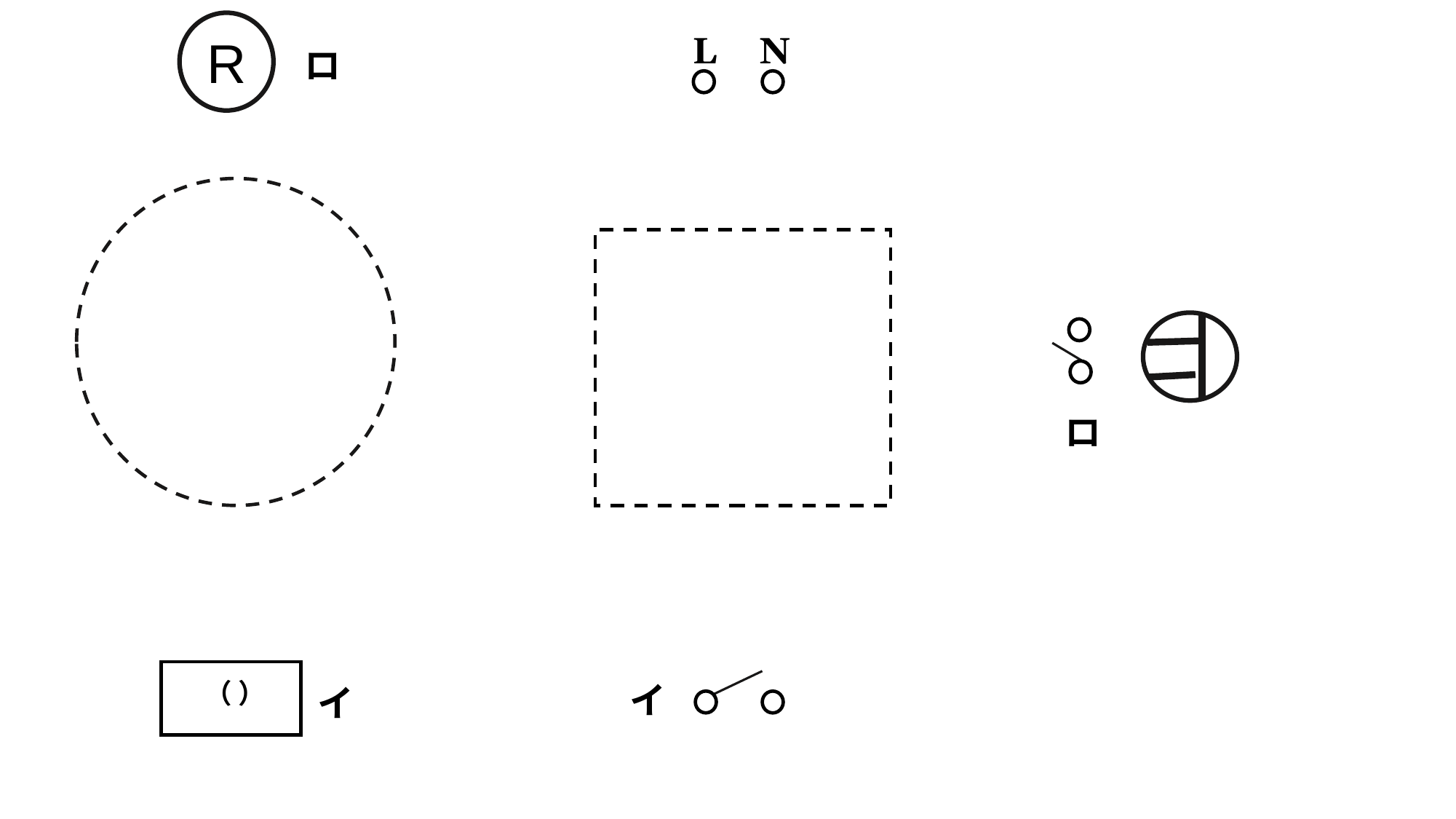

R
L
N
ロ

ロ
（）
（ ）
イ
 イ